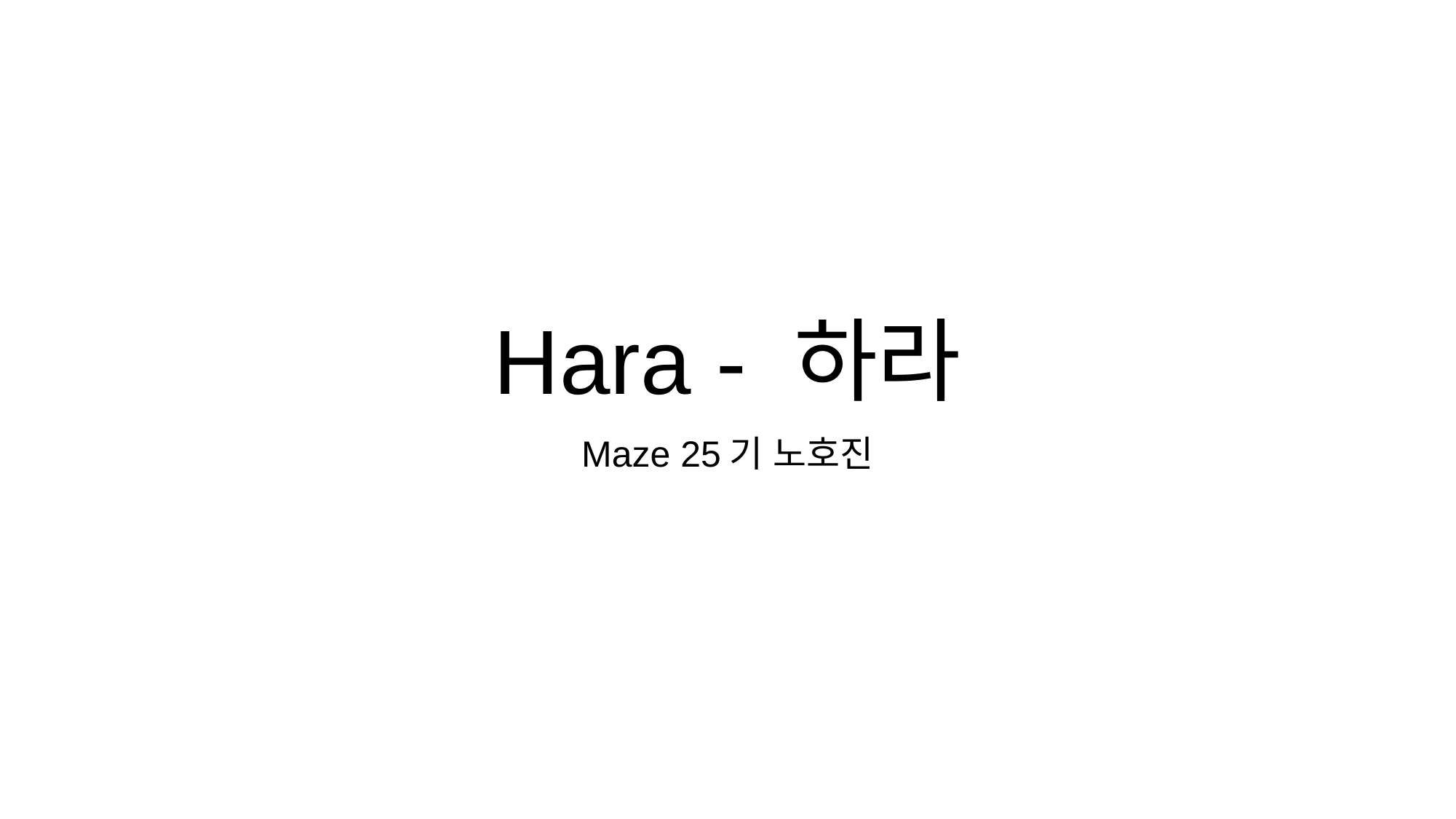

# Hara - 하라
Maze 25기 노호진